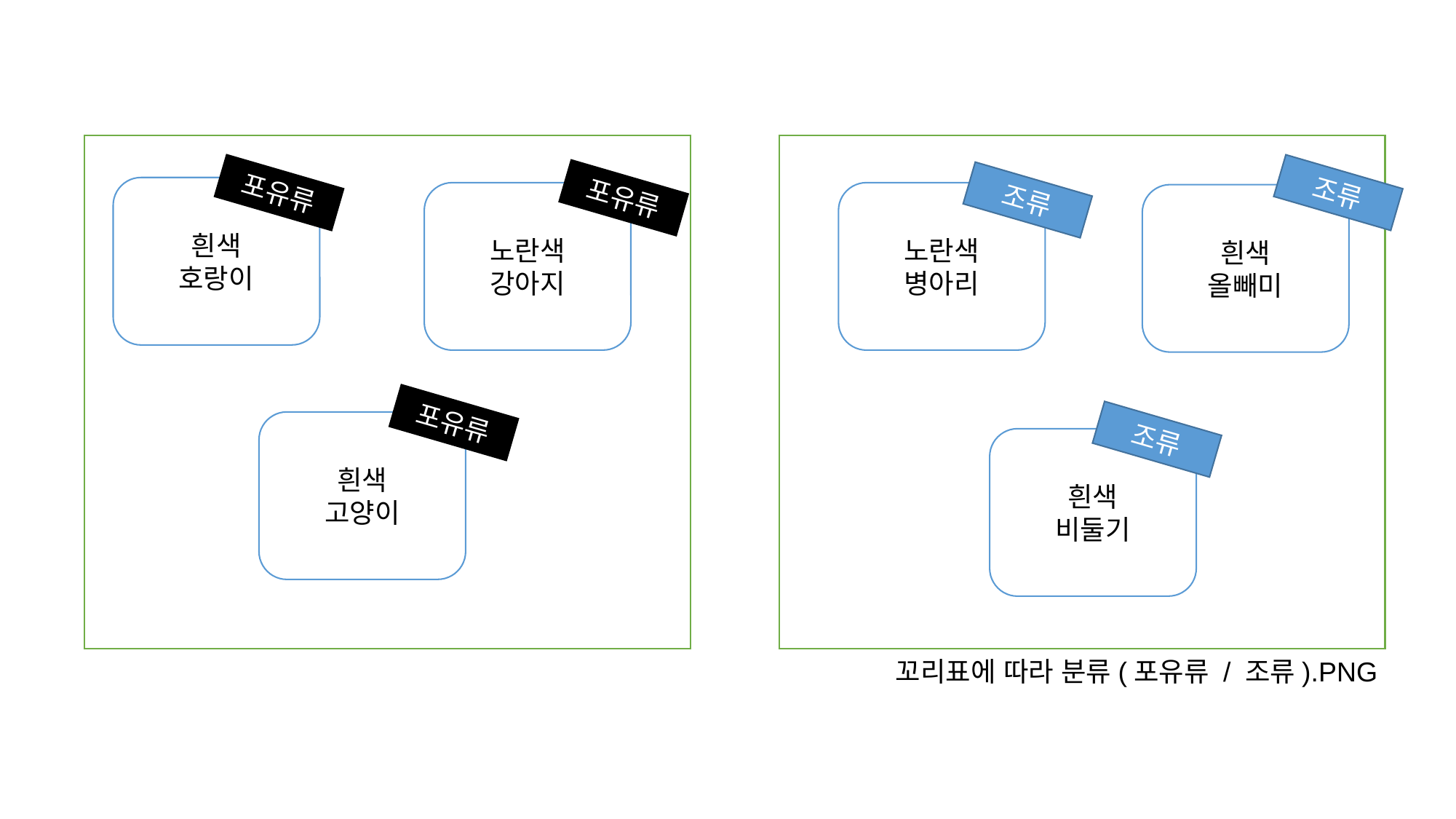

포유류
조류
포유류
흰색
호랑이
조류
노란색
강아지
노란색
병아리
흰색
올빼미
포유류
흰색
고양이
조류
흰색
비둘기
꼬리표에 따라 분류(포유류 / 조류).PNG